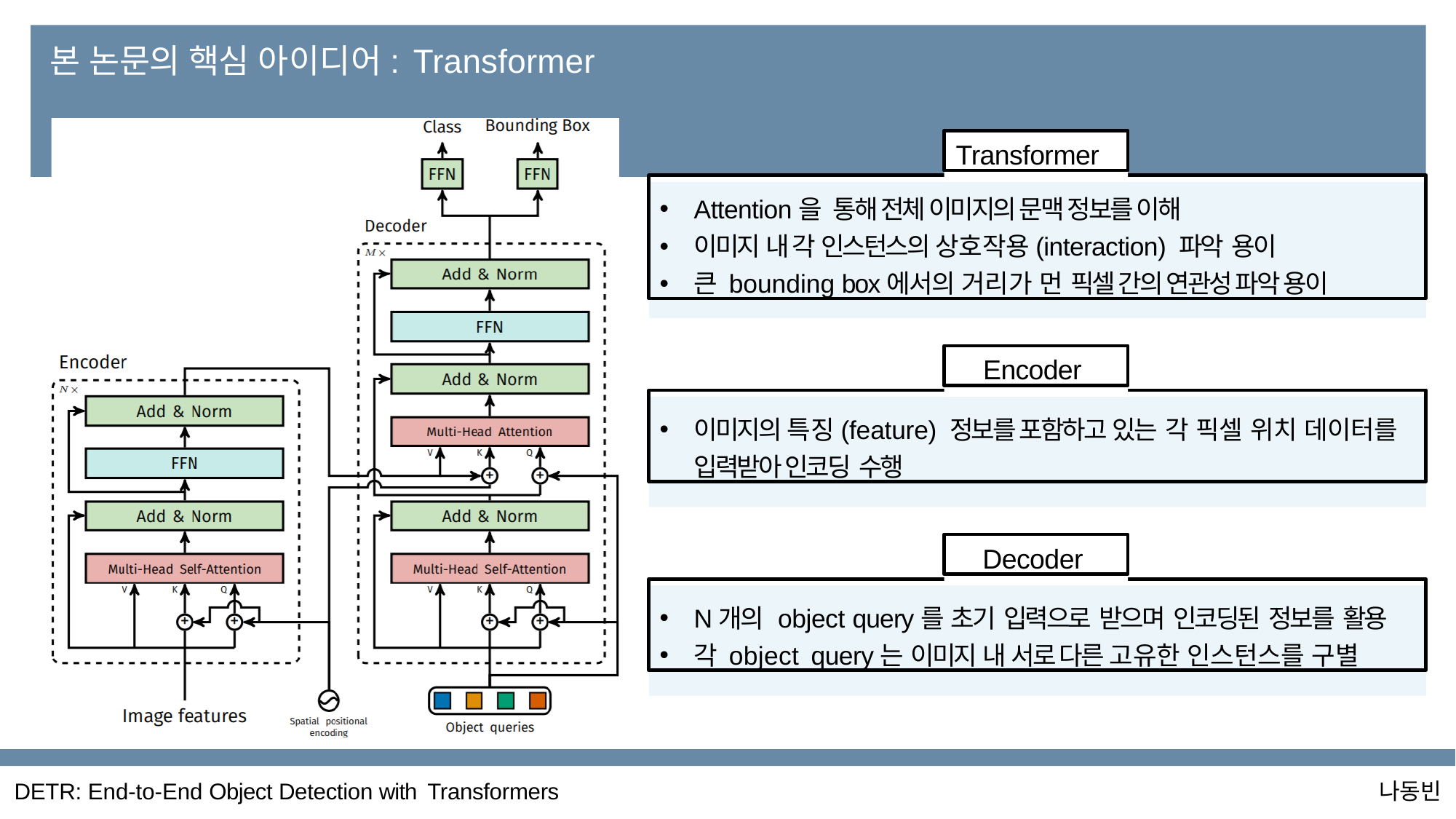

# 본 논문의 핵심 아이디어: Transformer

Transformer
Attention을 통해 전체 이미지의 문맥 정보를 이해
이미지 내 각 인스턴스의 상호작용(interaction) 파악 용이
큰 bounding box에서의 거리가 먼 픽셀 간의 연관성 파악 용이

Encoder
이미지의 특징(feature) 정보를 포함하고 있는 각 픽셀 위치 데이터를
입력받아 인코딩 수행

Decoder
N개의 object query를 초기 입력으로 받으며 인코딩된 정보를 활용
각 object query는 이미지 내 서로 다른 고유한 인스턴스를 구별

DETR: End-to-End Object Detection with Transformers
나동빈